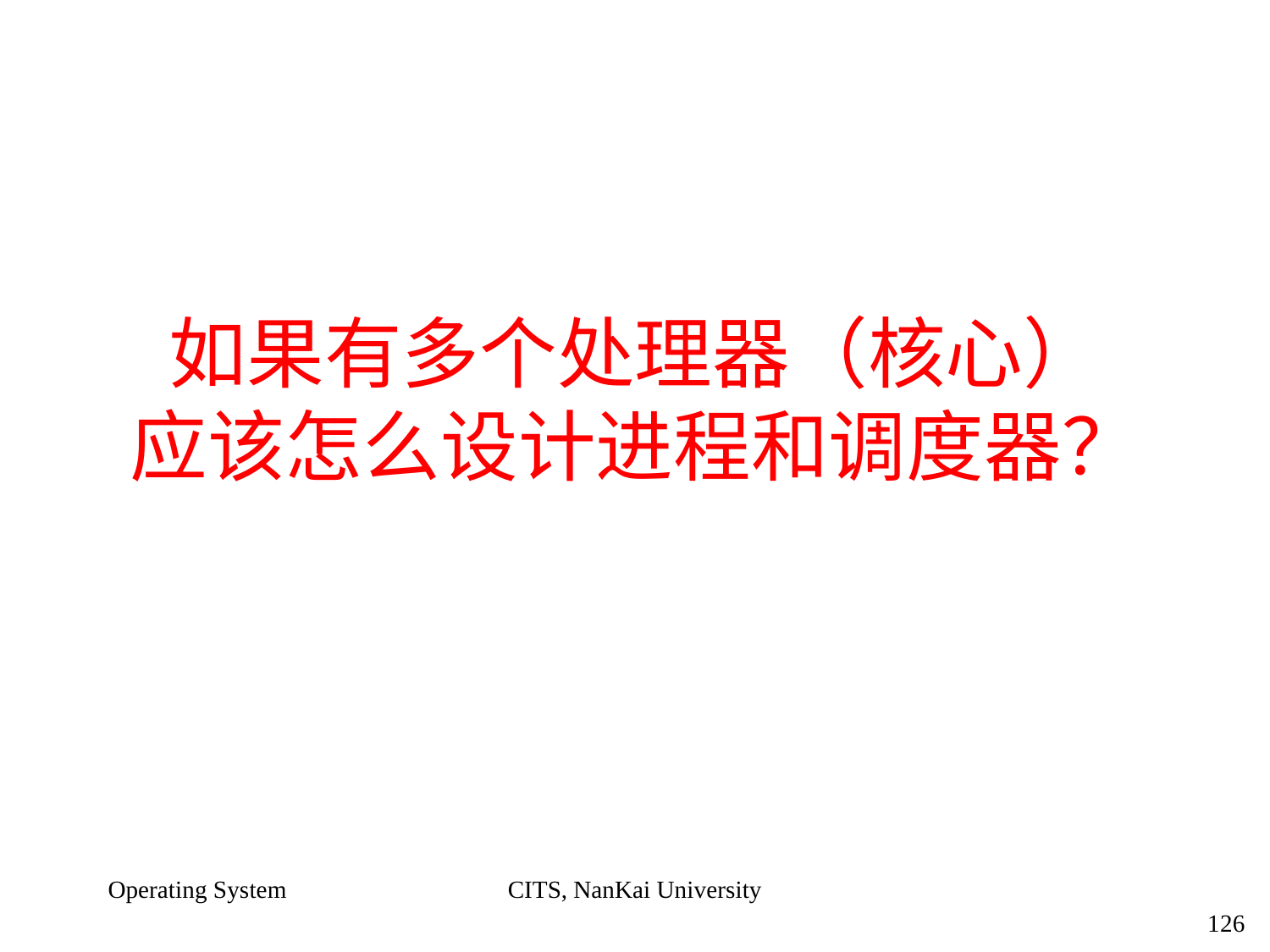

# 如果有多个处理器（核心） 应该怎么设计进程和调度器？

Operating System
CITS, NanKai University
126